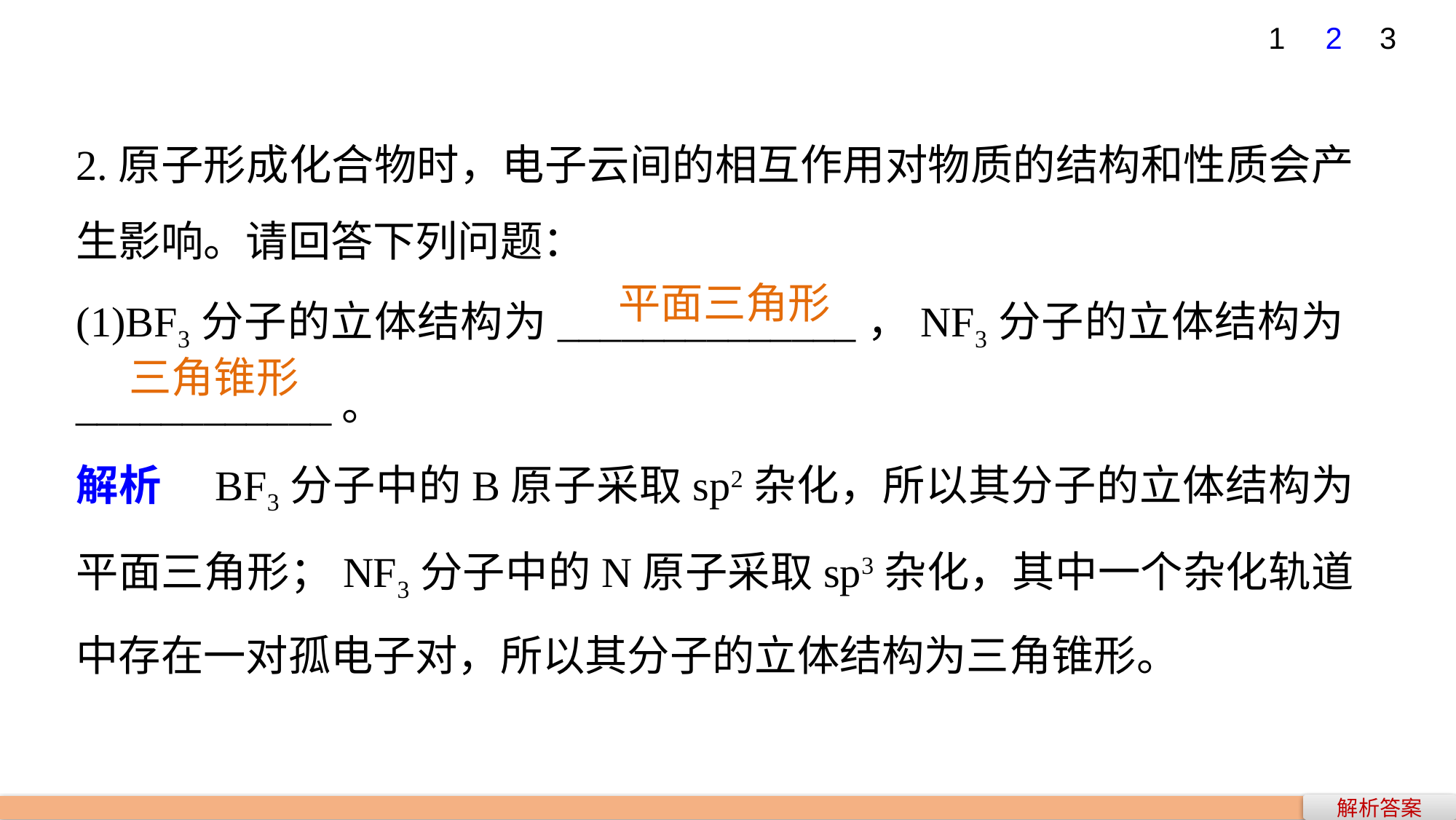

1
2
3
2.原子形成化合物时，电子云间的相互作用对物质的结构和性质会产生影响。请回答下列问题：
(1)BF3分子的立体结构为______________，NF3分子的立体结构为____________。
解析　BF3分子中的B原子采取sp2杂化，所以其分子的立体结构为平面三角形；NF3分子中的N原子采取sp3杂化，其中一个杂化轨道中存在一对孤电子对，所以其分子的立体结构为三角锥形。
平面三角形
三角锥形
解析答案